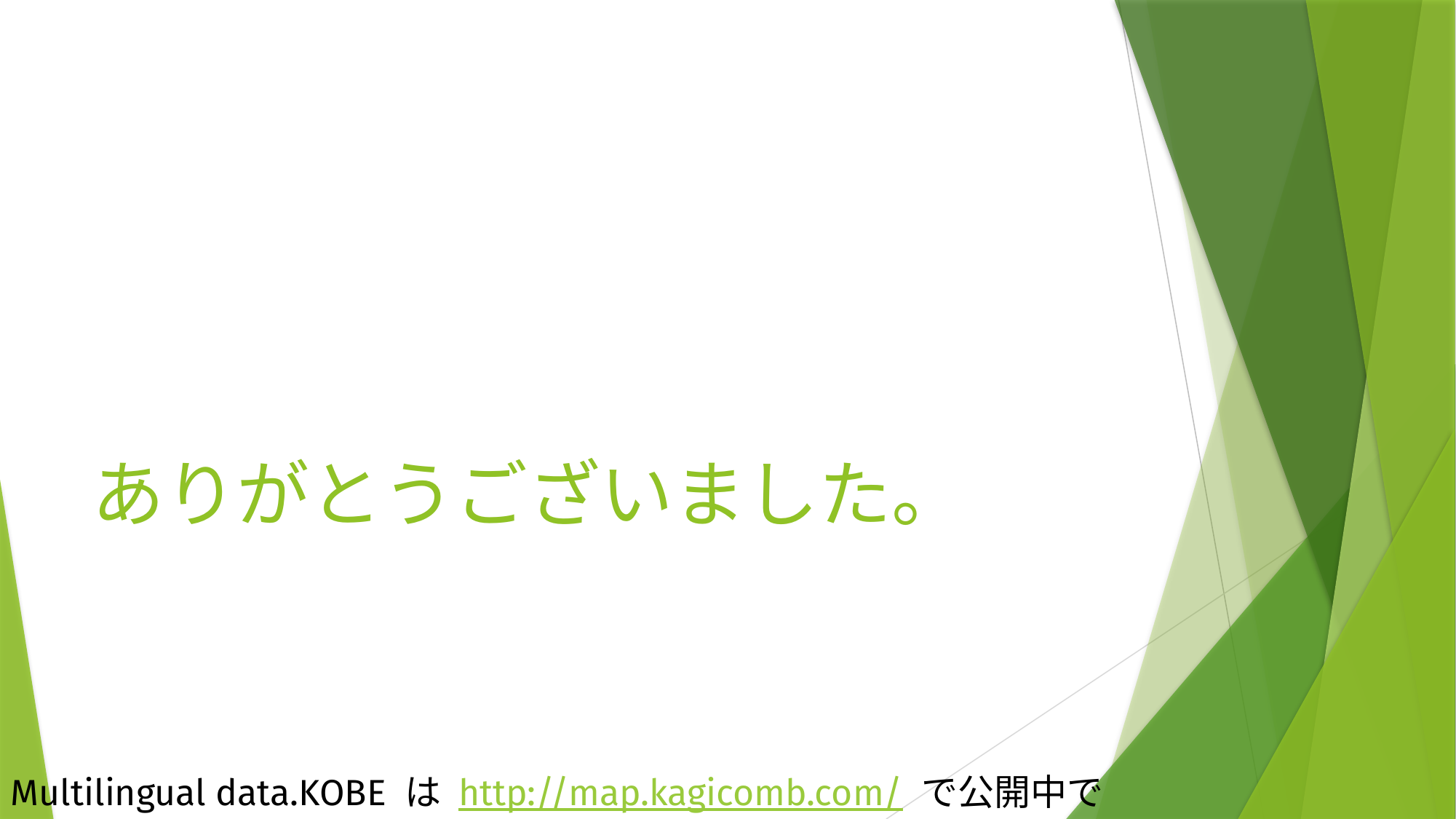

# ありがとうございました。

Multilingual data.KOBE は http://map.kagicomb.com/ で公開中です！